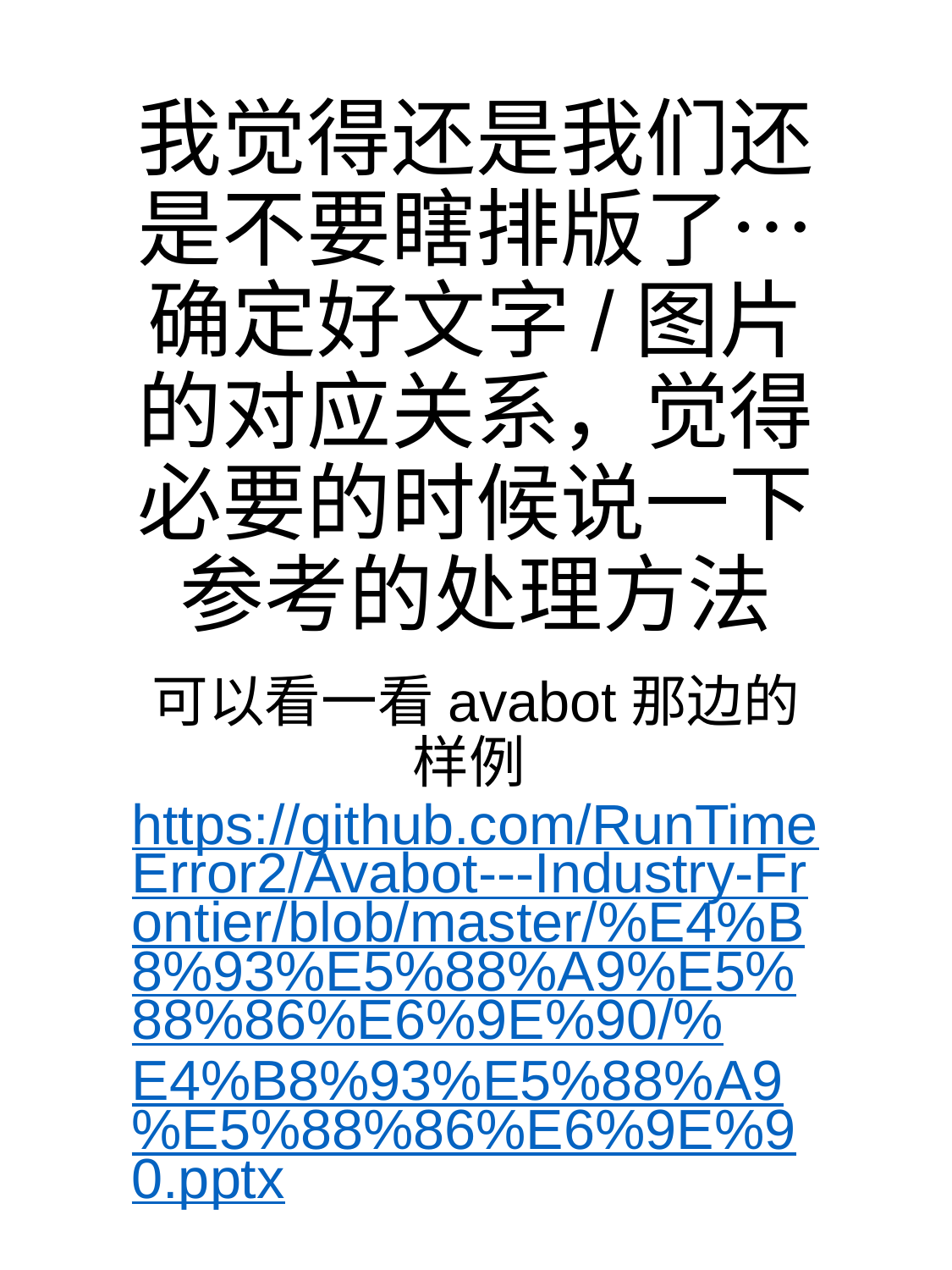

# 我觉得还是我们还是不要瞎排版了…确定好文字/图片的对应关系，觉得必要的时候说一下参考的处理方法
可以看一看avabot那边的样例https://github.com/RunTimeError2/Avabot---Industry-Frontier/blob/master/%E4%B8%93%E5%88%A9%E5%88%86%E6%9E%90/%E4%B8%93%E5%88%A9%E5%88%86%E6%9E%90.pptx